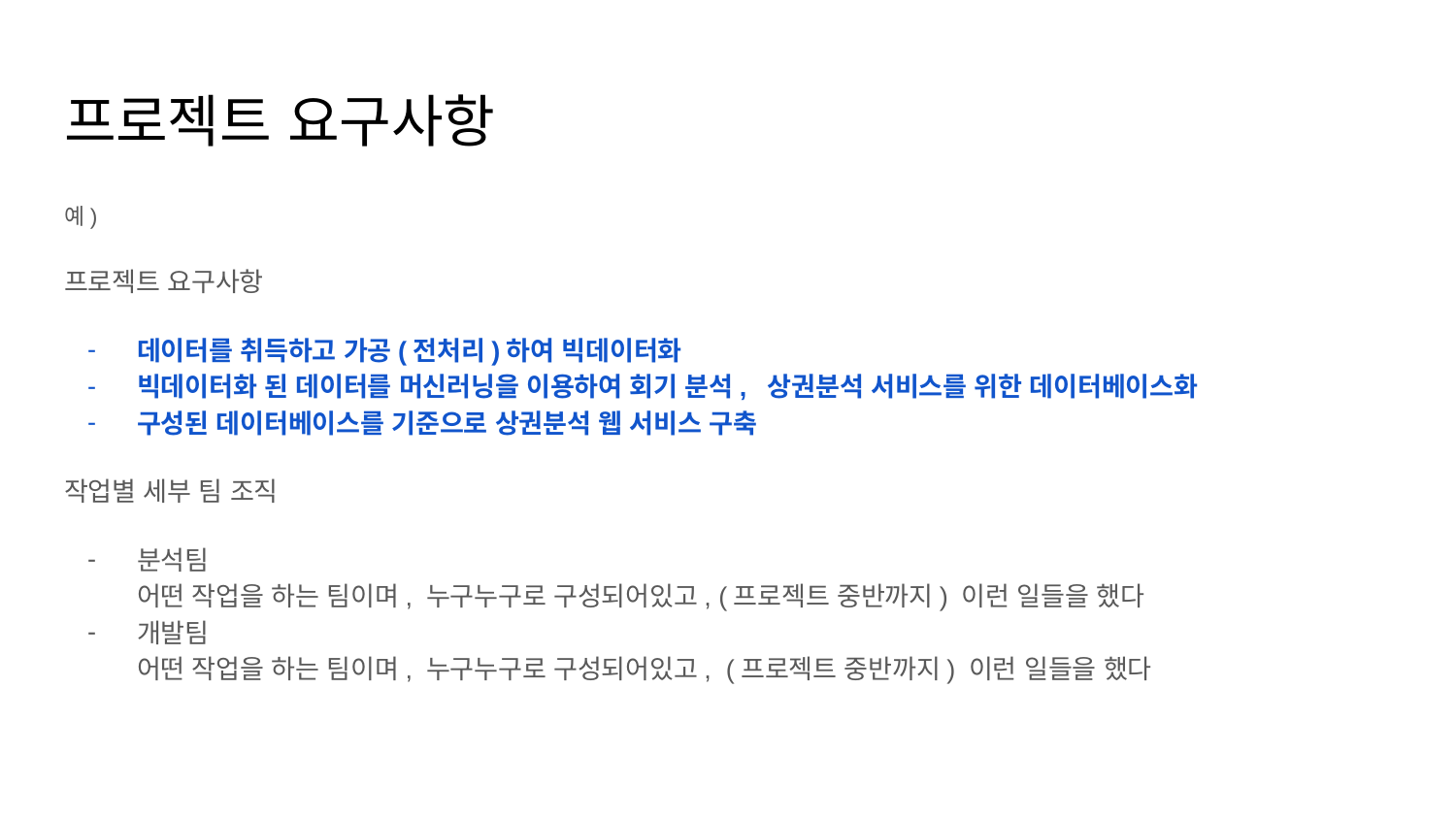

# 프로젝트 요구사항
예)
프로젝트 요구사항
데이터를 취득하고 가공(전처리)하여 빅데이터화
빅데이터화 된 데이터를 머신러닝을 이용하여 회기 분석,  상권분석 서비스를 위한 데이터베이스화
구성된 데이터베이스를 기준으로 상권분석 웹 서비스 구축
작업별 세부 팀 조직
분석팀
어떤 작업을 하는 팀이며, 누구누구로 구성되어있고, (프로젝트 중반까지) 이런 일들을 했다
개발팀
어떤 작업을 하는 팀이며, 누구누구로 구성되어있고,  (프로젝트 중반까지) 이런 일들을 했다

1. 프로젝트 요구사항 및 세부 팀과팀과 작업 내용들을 간략히 작성해 주세요. 프로젝트 요구사항은 위 예시 문단의 푸른색 3가지 요구사항에 맞춰 구성해 주시면 됩니다.
2. 작업별 세부 팀 조직은 제출한 중간보고서의 1. 과제 요구사항 변경내용의 문단내용을 사용하시면 될 것 같습니다.